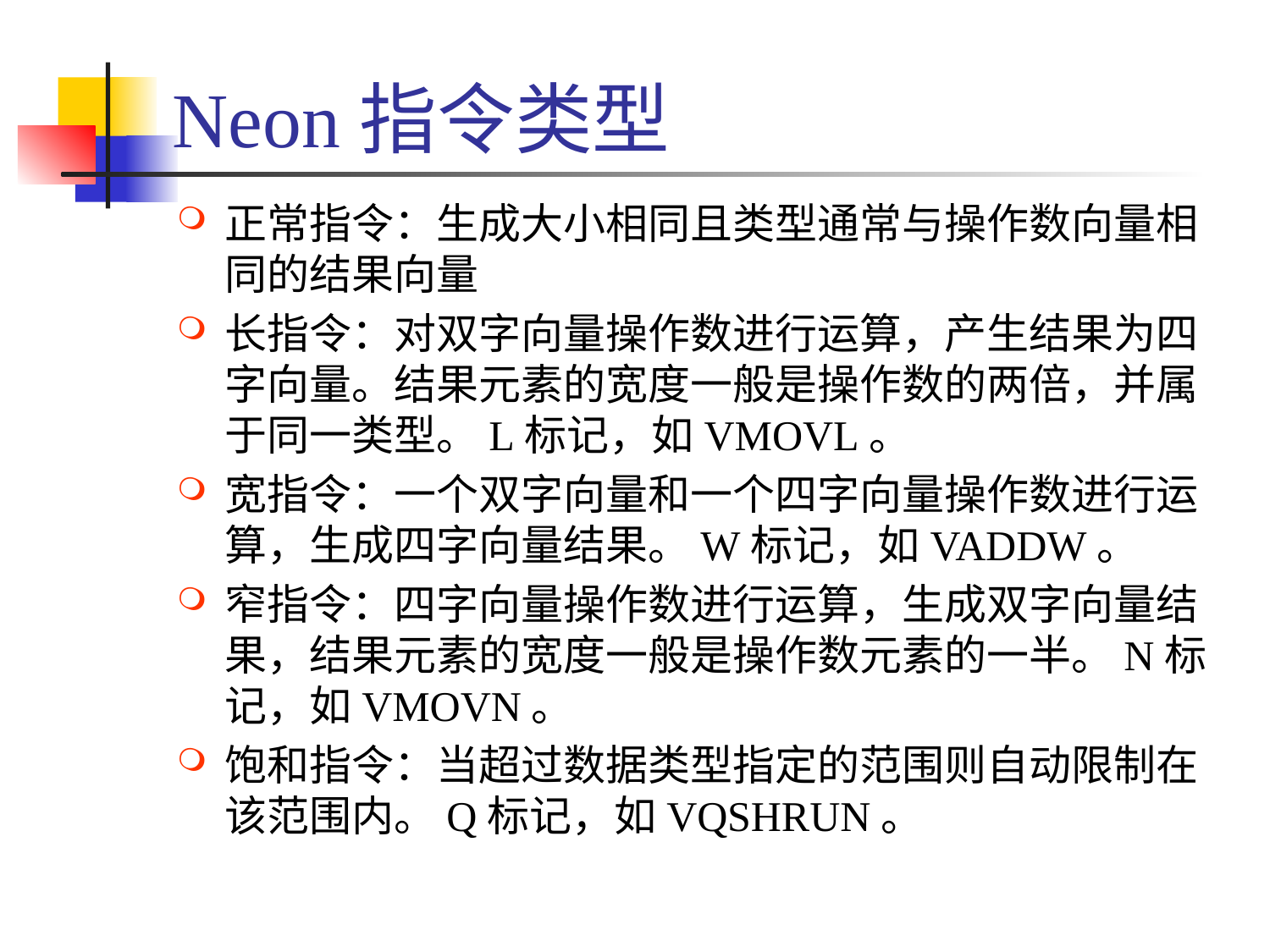

# Neon指令类型
正常指令：生成大小相同且类型通常与操作数向量相同的结果向量
长指令：对双字向量操作数进行运算，产生结果为四字向量。结果元素的宽度一般是操作数的两倍，并属于同一类型。L标记，如VMOVL。
宽指令：一个双字向量和一个四字向量操作数进行运算，生成四字向量结果。W标记，如VADDW。
窄指令：四字向量操作数进行运算，生成双字向量结果，结果元素的宽度一般是操作数元素的一半。N标记，如VMOVN。
饱和指令：当超过数据类型指定的范围则自动限制在该范围内。Q标记，如VQSHRUN。